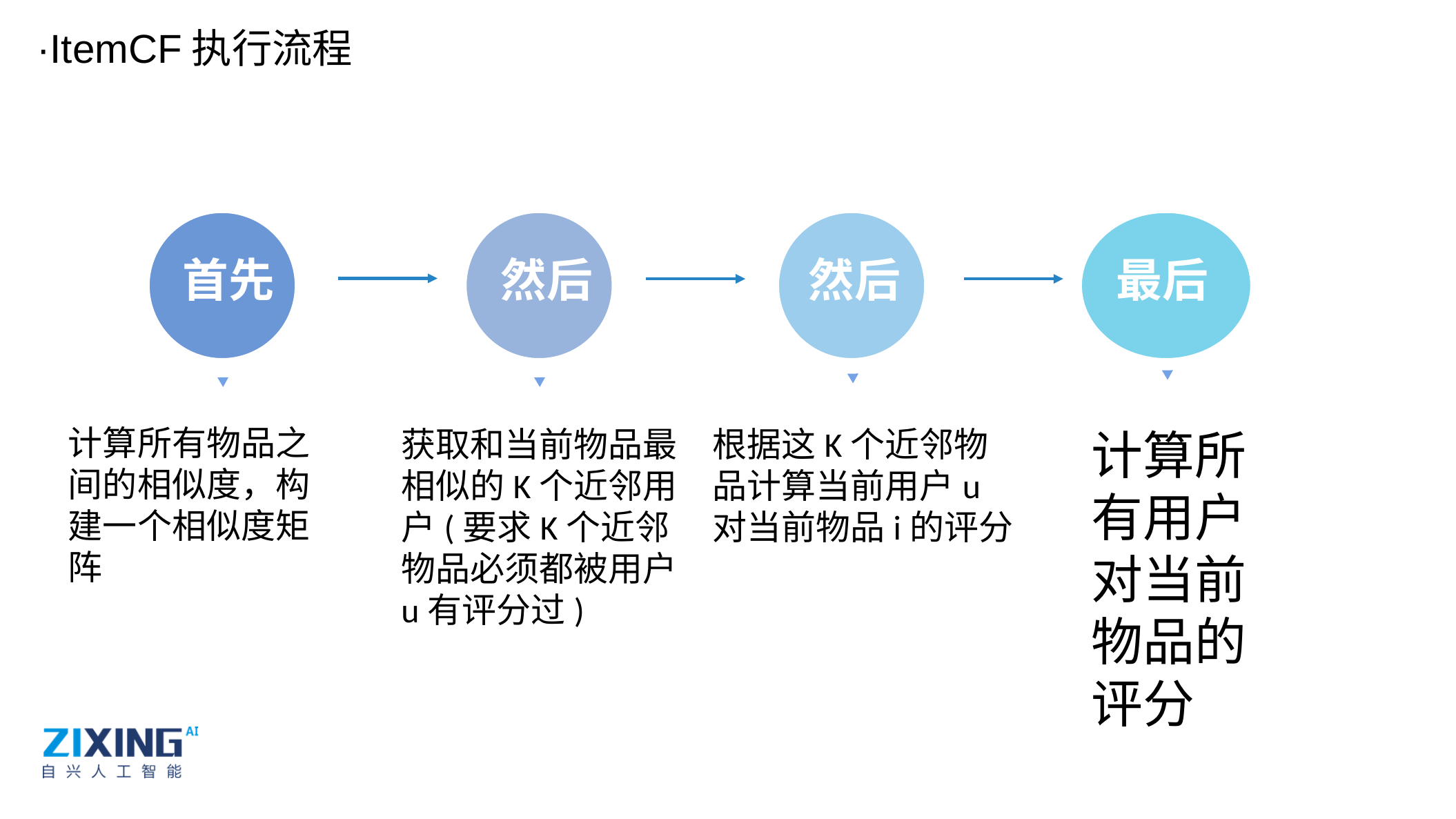

·ItemCF执行流程

首先
然后
然后
最后

计算所有物品之间的相似度，构建一个相似度矩阵
获取和当前物品最相似的K个近邻用户(要求K个近邻物品必须都被用户u有评分过)
根据这K个近邻物品计算当前用户u对当前物品i的评分
计算所有用户对当前物品的评分